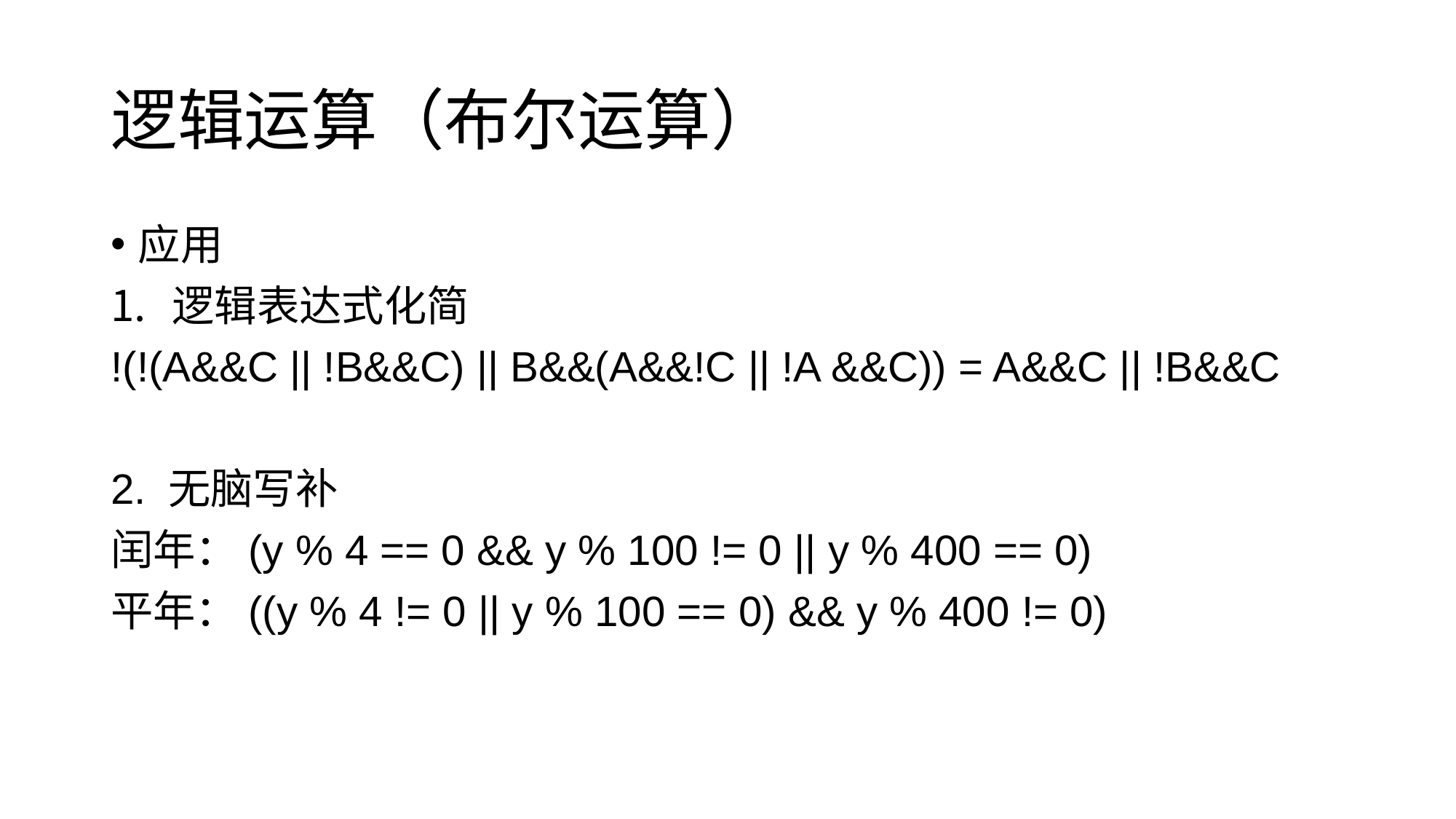

# 逻辑运算（布尔运算）
应用
逻辑表达式化简
!(!(A&&C || !B&&C) || B&&(A&&!C || !A &&C)) = A&&C || !B&&C

2. 无脑写补
闰年：(y % 4 == 0 && y % 100 != 0 || y % 400 == 0)
平年：((y % 4 != 0 || y % 100 == 0) && y % 400 != 0)